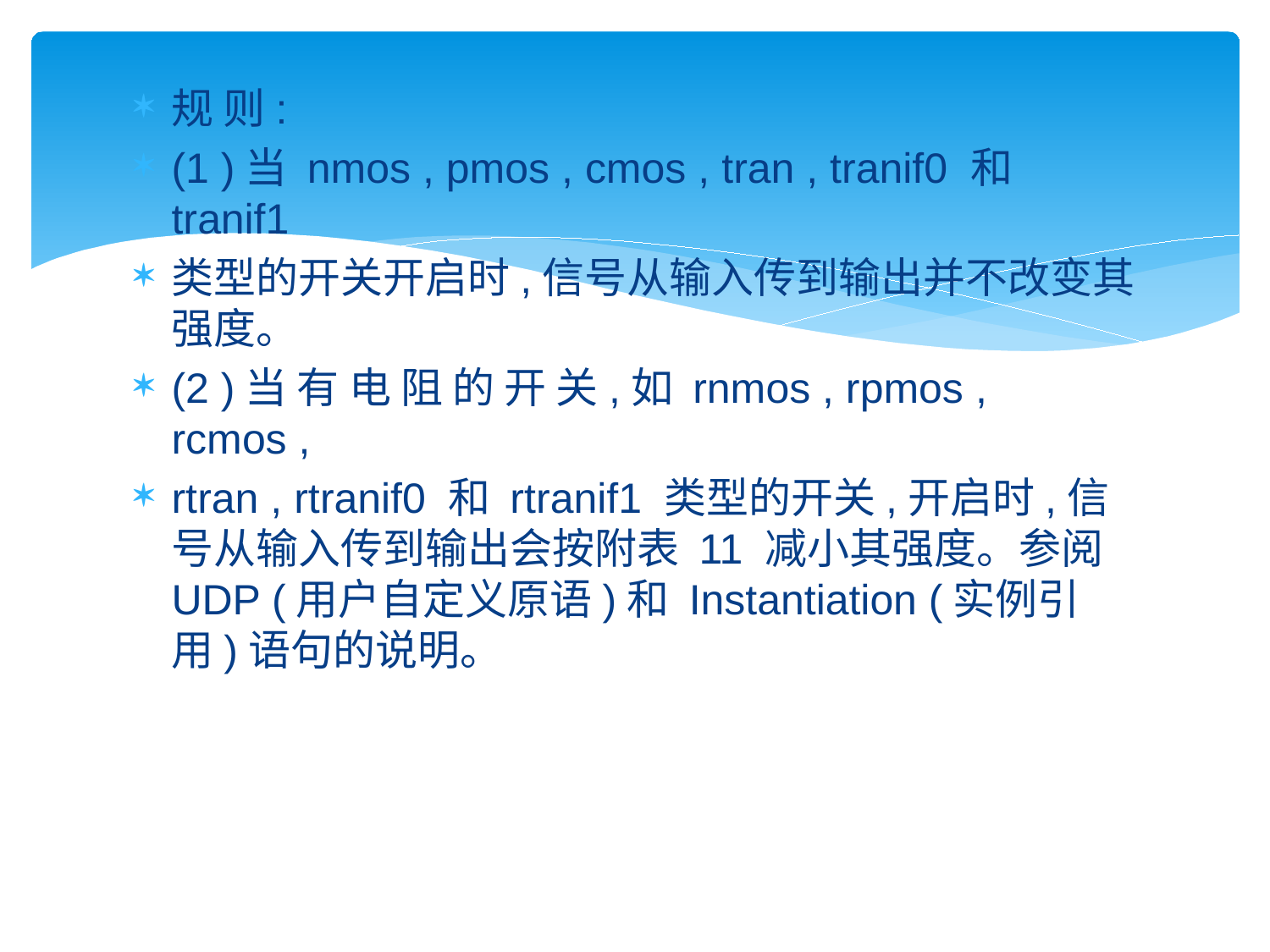

#
规 则:
(1 )当 nmos , pmos , cmos , tran , tranif0 和 tranif1
类型的开关开启时,信号从输入传到输出并不改变其强度。
(2 )当 有 电 阻 的 开 关,如 rnmos , rpmos , rcmos ,
rtran , rtranif0 和 rtranif1 类型的开关,开启时,信号从输入传到输出会按附表 11 减小其强度。参阅 UDP (用户自定义原语)和 Instantiation (实例引用)语句的说明。